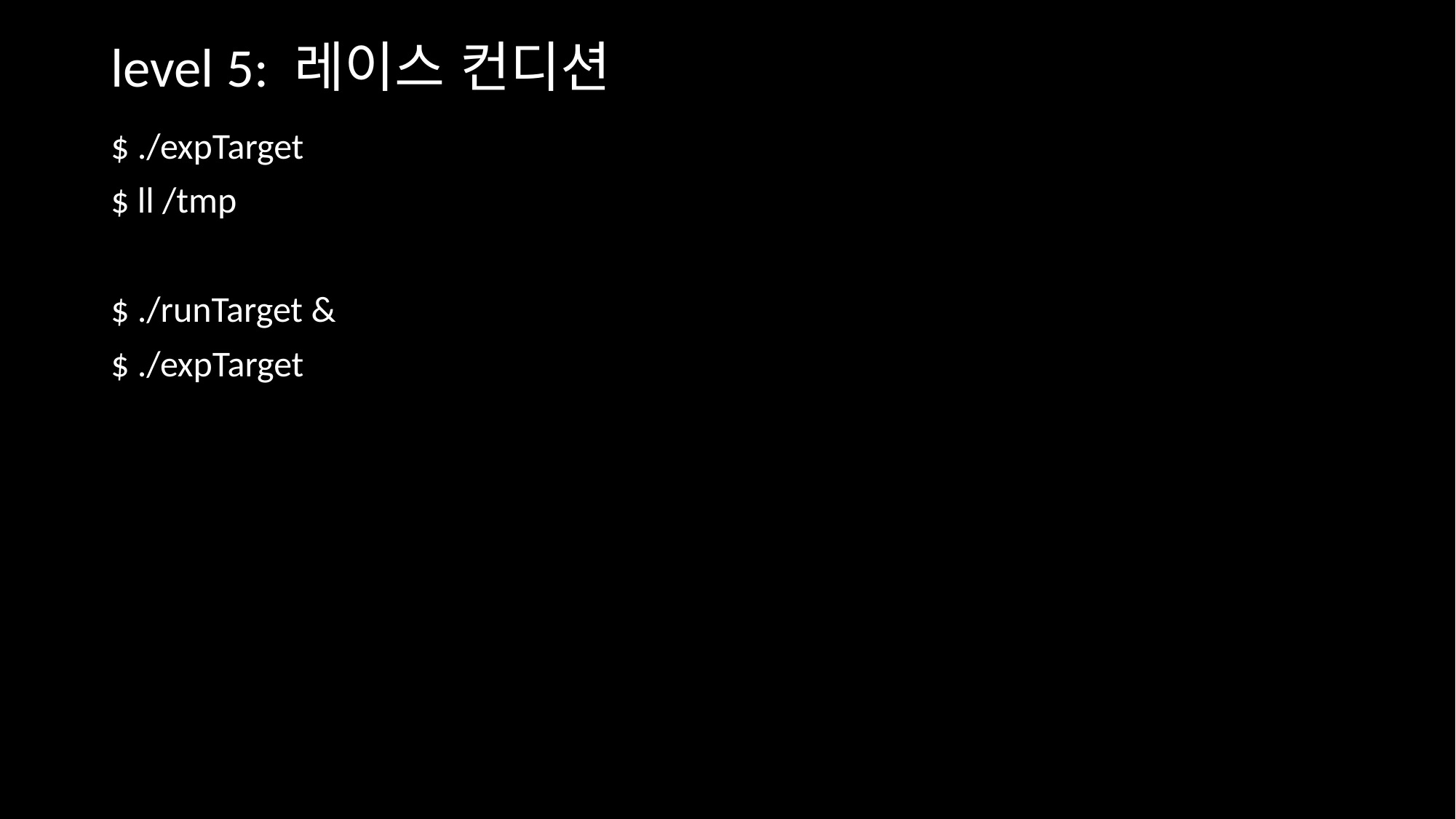

# level 5: 레이스 컨디션
$ ./expTarget
$ ll /tmp

$ ./runTarget &
$ ./expTarget